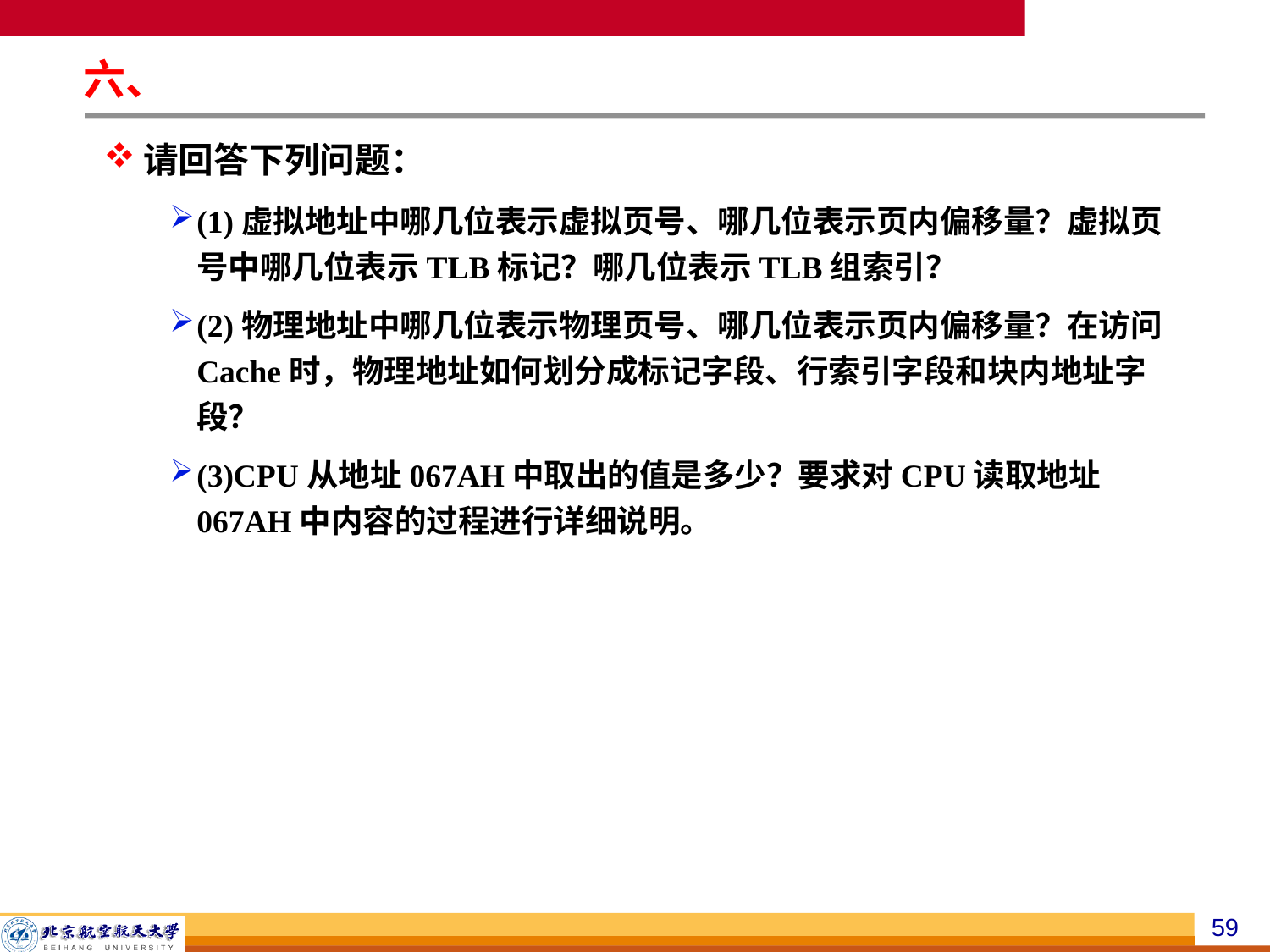

六、
请回答下列问题：
(1)虚拟地址中哪几位表示虚拟页号、哪几位表示页内偏移量？虚拟页号中哪几位表示TLB标记？哪几位表示TLB组索引？
(2)物理地址中哪几位表示物理页号、哪几位表示页内偏移量？在访问Cache时，物理地址如何划分成标记字段、行索引字段和块内地址字段？
(3)CPU从地址067AH中取出的值是多少？要求对CPU读取地址067AH中内容的过程进行详细说明。